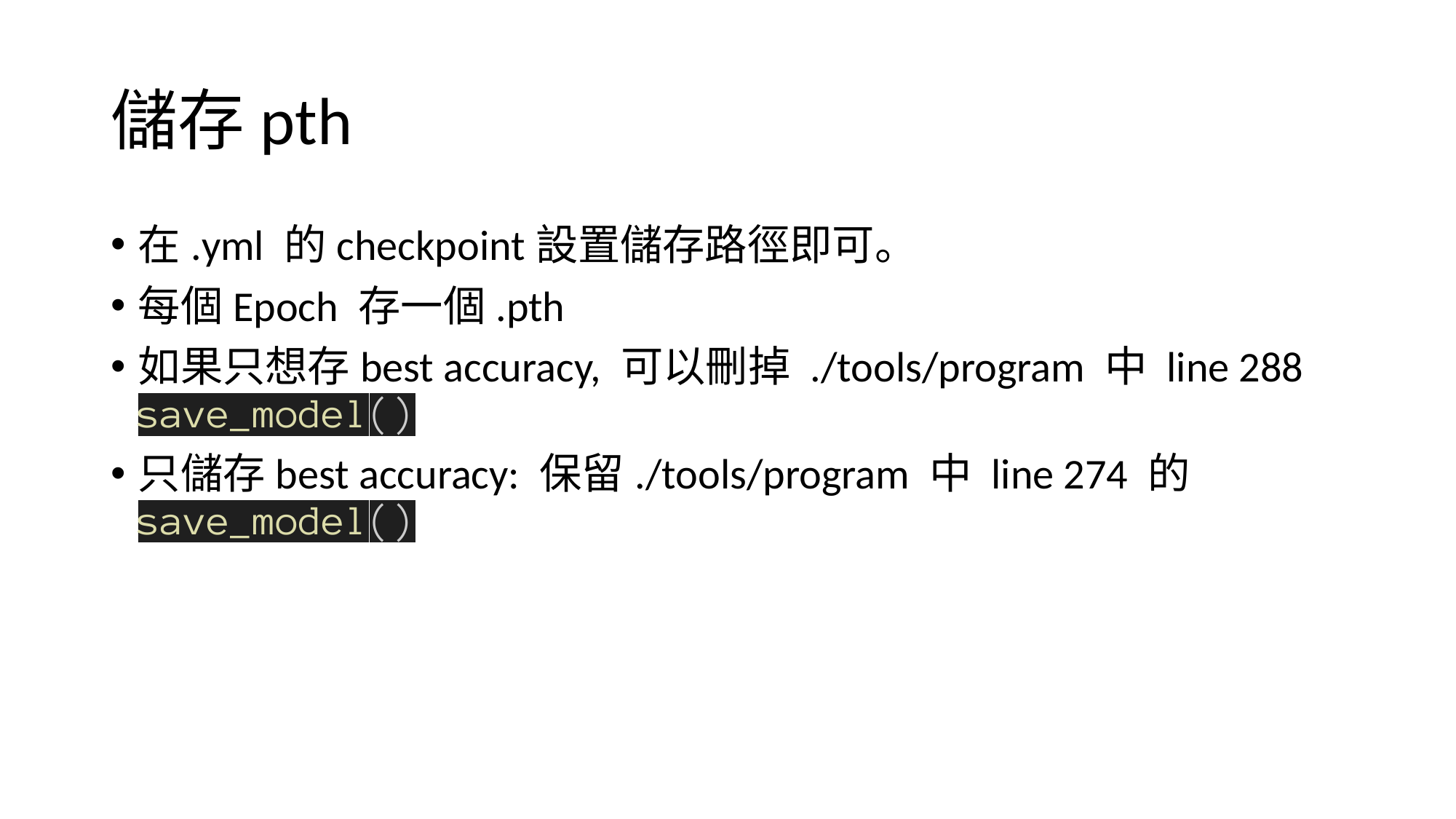

# 儲存pth
在.yml 的checkpoint設置儲存路徑即可。
每個Epoch 存一個.pth
如果只想存best accuracy, 可以刪掉 ./tools/program 中 line 288 save_model()
只儲存best accuracy: 保留./tools/program 中 line 274 的save_model()